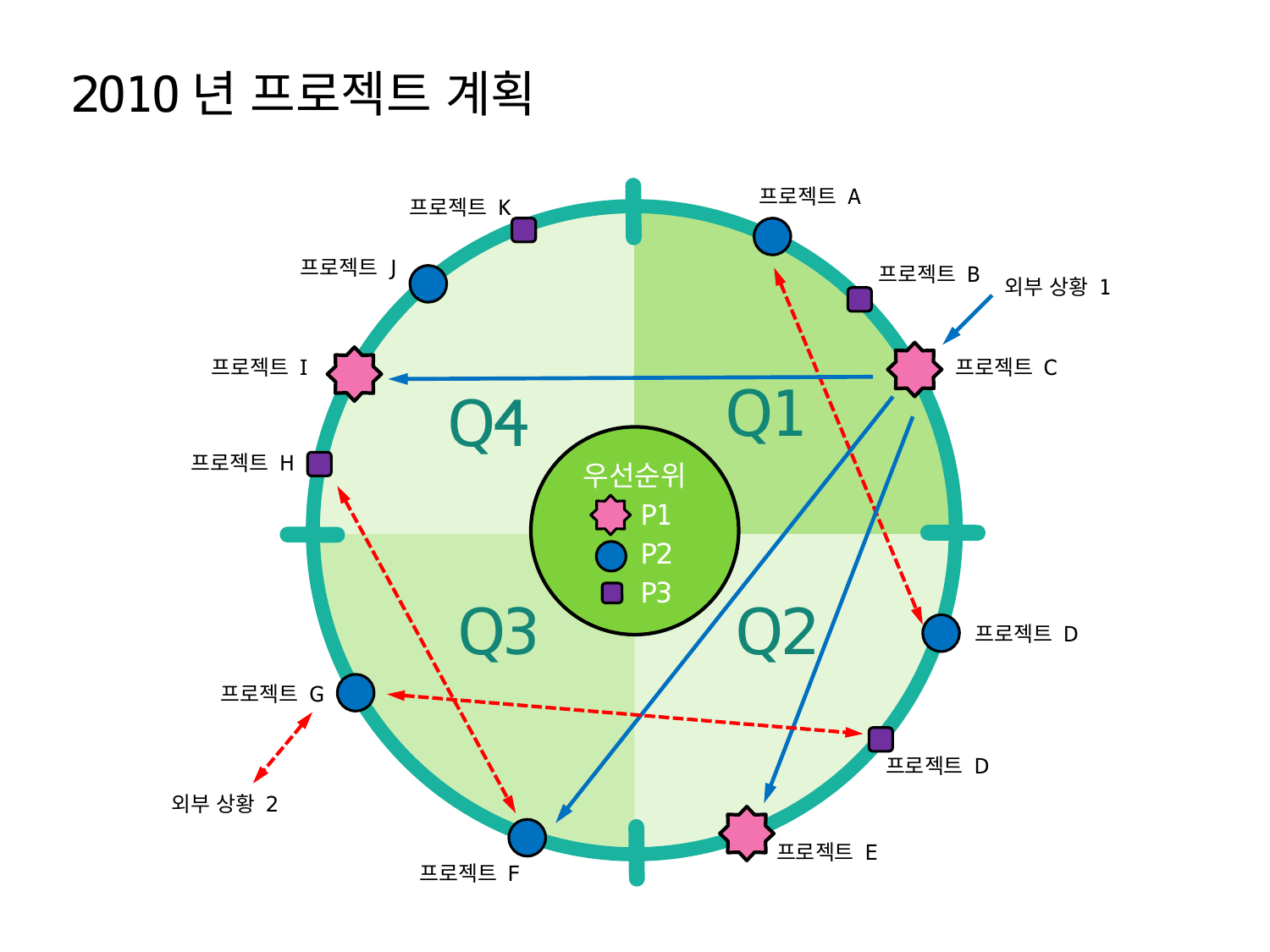

2010년 프로젝트 계획
프로젝트 A
프로젝트 K

프로젝트 J
프로젝트 B

 외부 상황 1

프로젝트 I
프로젝트 C
Q1
Q4
우선순위
     P1
     P2
     P3
프로젝트 H

Q2
Q3

프로젝트 D
프로젝트 G

프로젝트 D
외부 상황 2

프로젝트 E
프로젝트 F